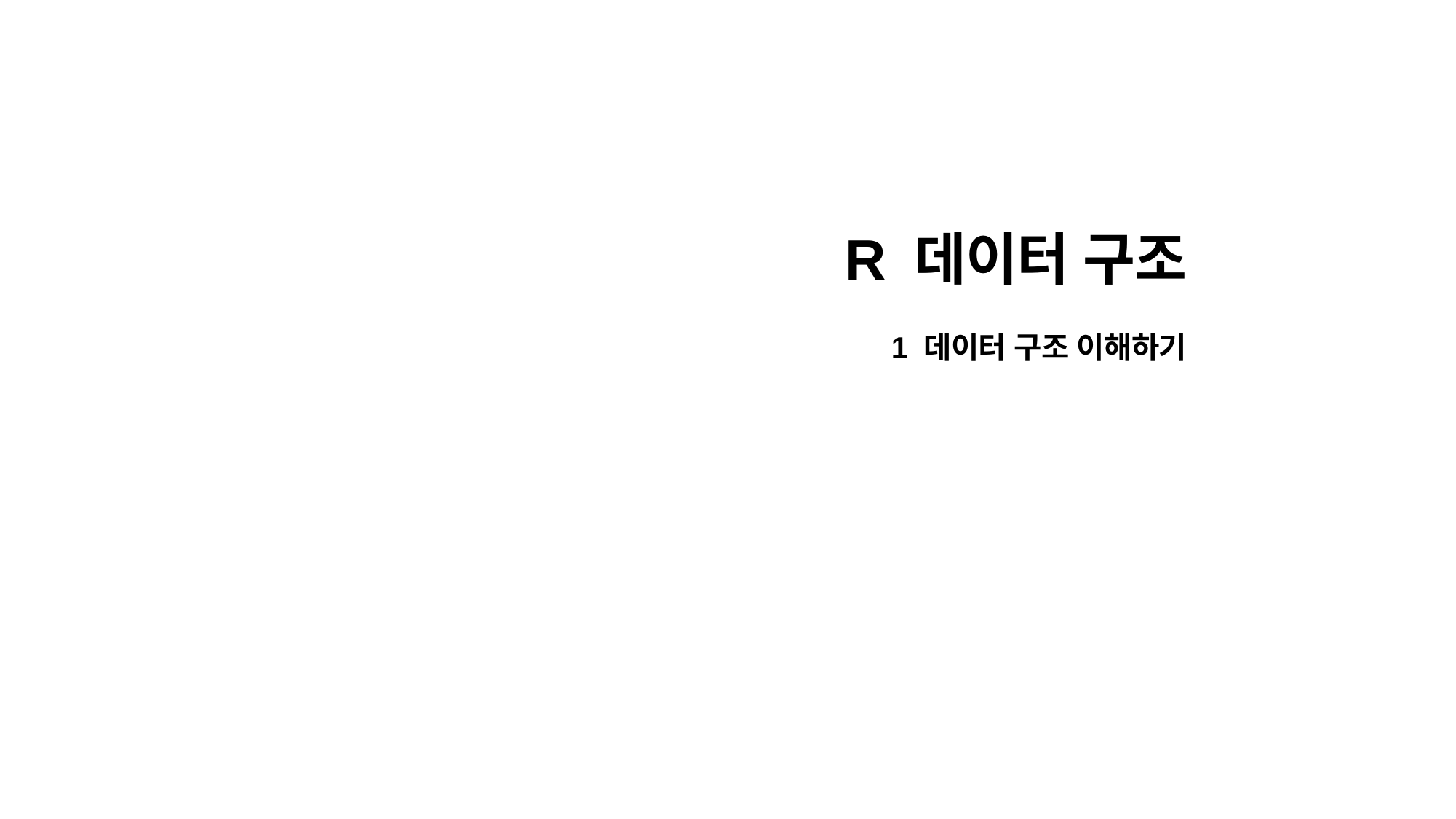

R 데이터 구조

1 데이터 구조 이해하기